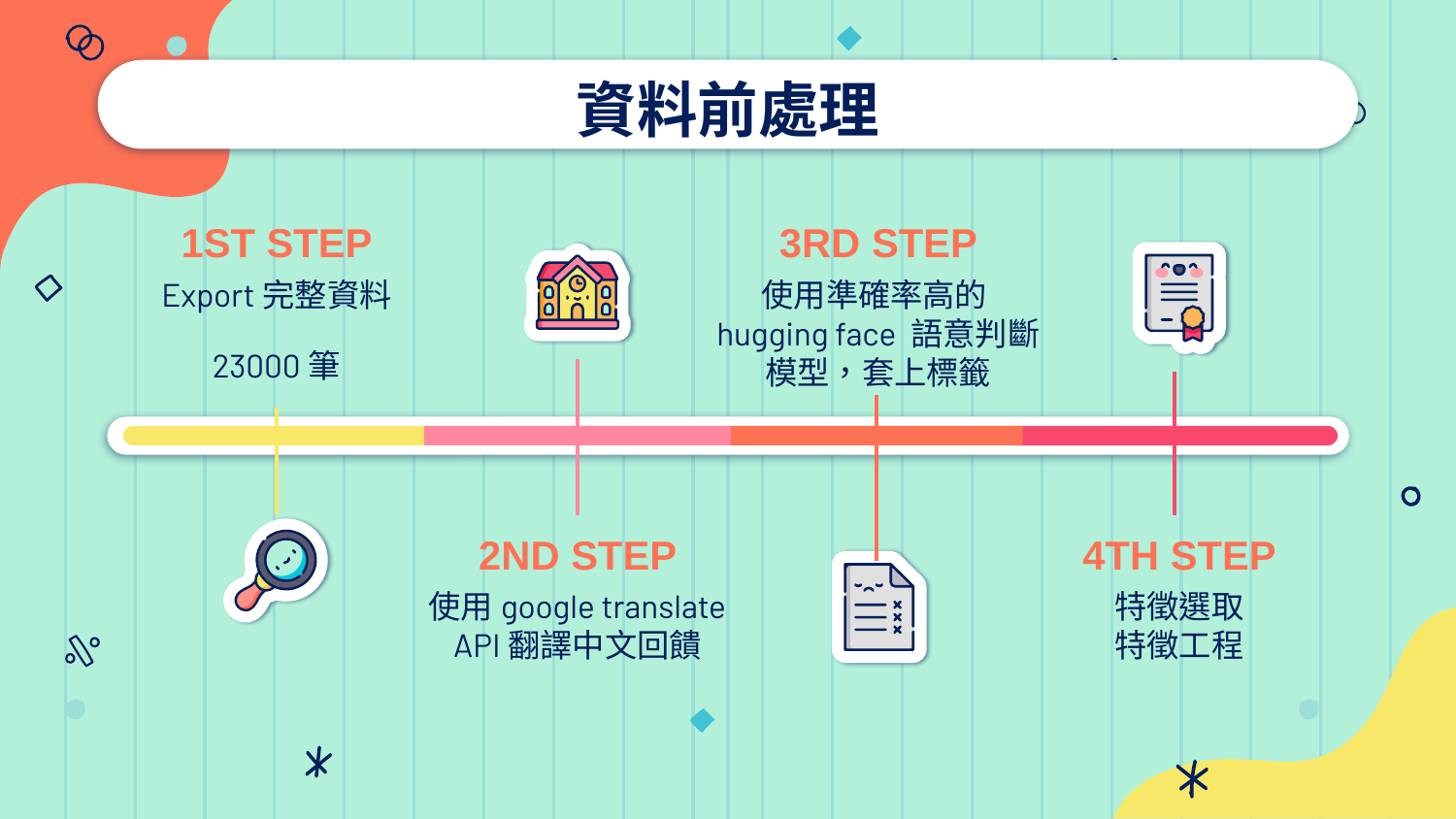

# 資料前處理
1ST STEP
3RD STEP

使用準確率高的hugging face 語意判斷模型，套上標籤
Export完整資料
23000筆

4TH STEP
2ND STEP

特徵選取
特徵工程
使用google translate API翻譯中文回饋